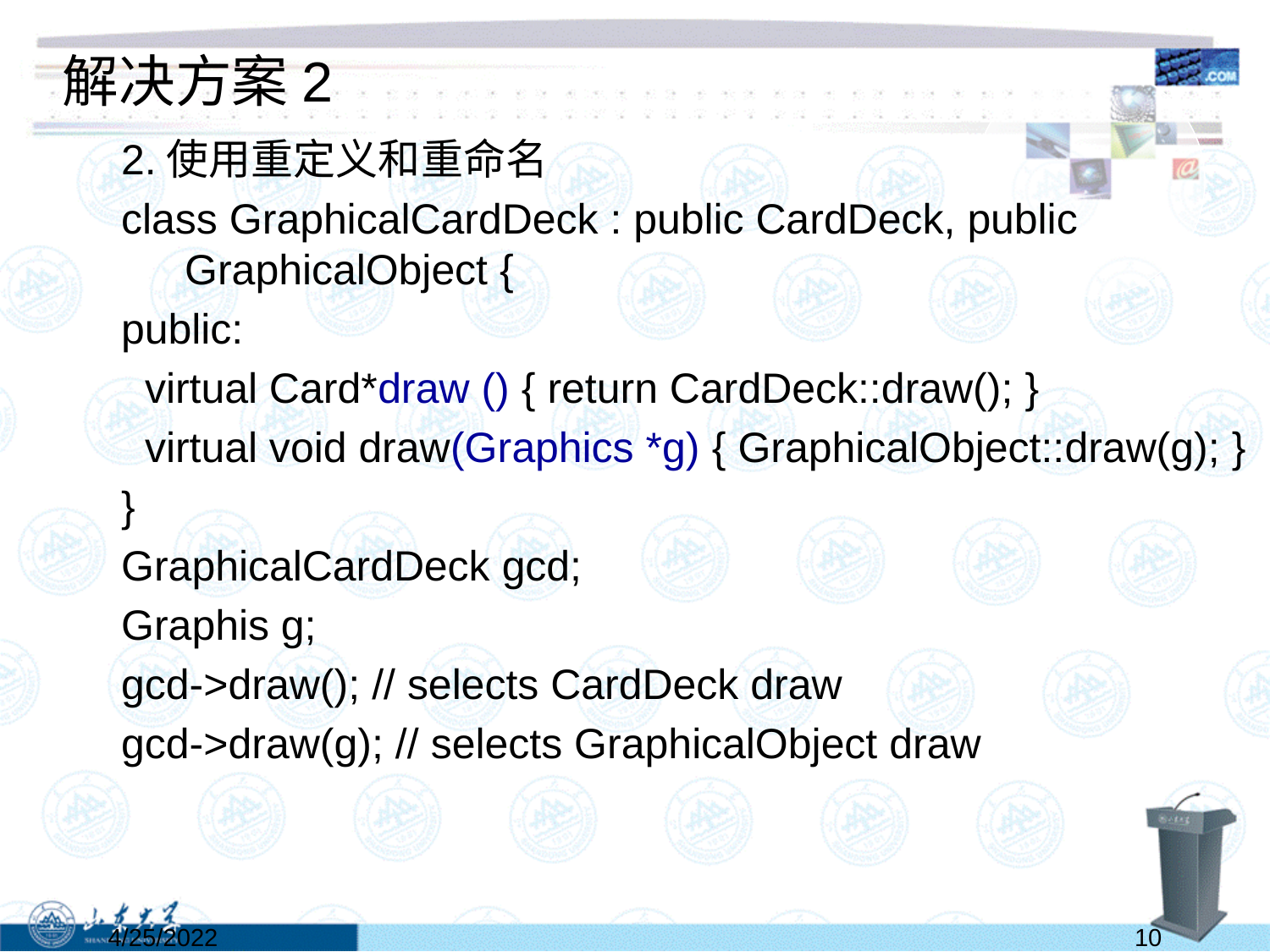

# 解决方案2
2.使用重定义和重命名
class GraphicalCardDeck : public CardDeck, public GraphicalObject {
public:
  virtual Card*draw () { return CardDeck::draw(); }
  virtual void draw(Graphics *g) { GraphicalObject::draw(g); }
}
GraphicalCardDeck gcd;
Graphis g;
gcd->draw(); // selects CardDeck draw
gcd->draw(g); // selects GraphicalObject draw
4/25/2022
10